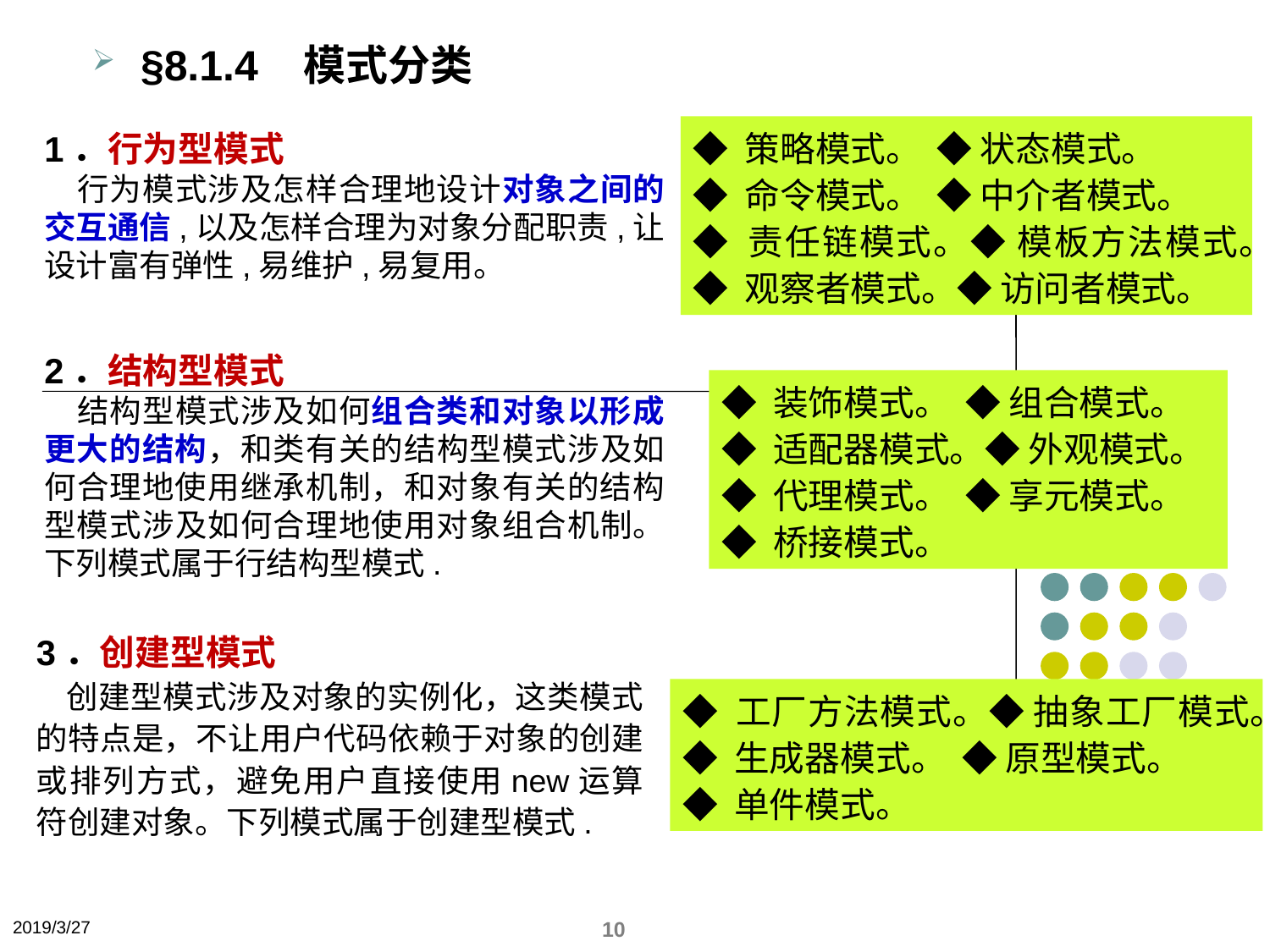

§8.1.4   模式分类
1．行为型模式
   行为模式涉及怎样合理地设计对象之间的交互通信,以及怎样合理为对象分配职责,让设计富有弹性,易维护,易复用。
◆ 策略模式。  ◆ 状态模式。
◆ 命令模式。  ◆ 中介者模式。
◆ 责任链模式。◆ 模板方法模式。
◆ 观察者模式。◆ 访问者模式。
2．结构型模式
   结构型模式涉及如何组合类和对象以形成更大的结构，和类有关的结构型模式涉及如何合理地使用继承机制，和对象有关的结构型模式涉及如何合理地使用对象组合机制。下列模式属于行结构型模式.
◆ 装饰模式。  ◆ 组合模式。
◆ 适配器模式。◆ 外观模式。
◆ 代理模式。  ◆ 享元模式。
◆ 桥接模式。
3．创建型模式
   创建型模式涉及对象的实例化，这类模式的特点是，不让用户代码依赖于对象的创建或排列方式，避免用户直接使用new运算符创建对象。下列模式属于创建型模式.
◆ 工厂方法模式。◆ 抽象工厂模式。
◆ 生成器模式。  ◆ 原型模式。
◆ 单件模式。
2019/3/27
10